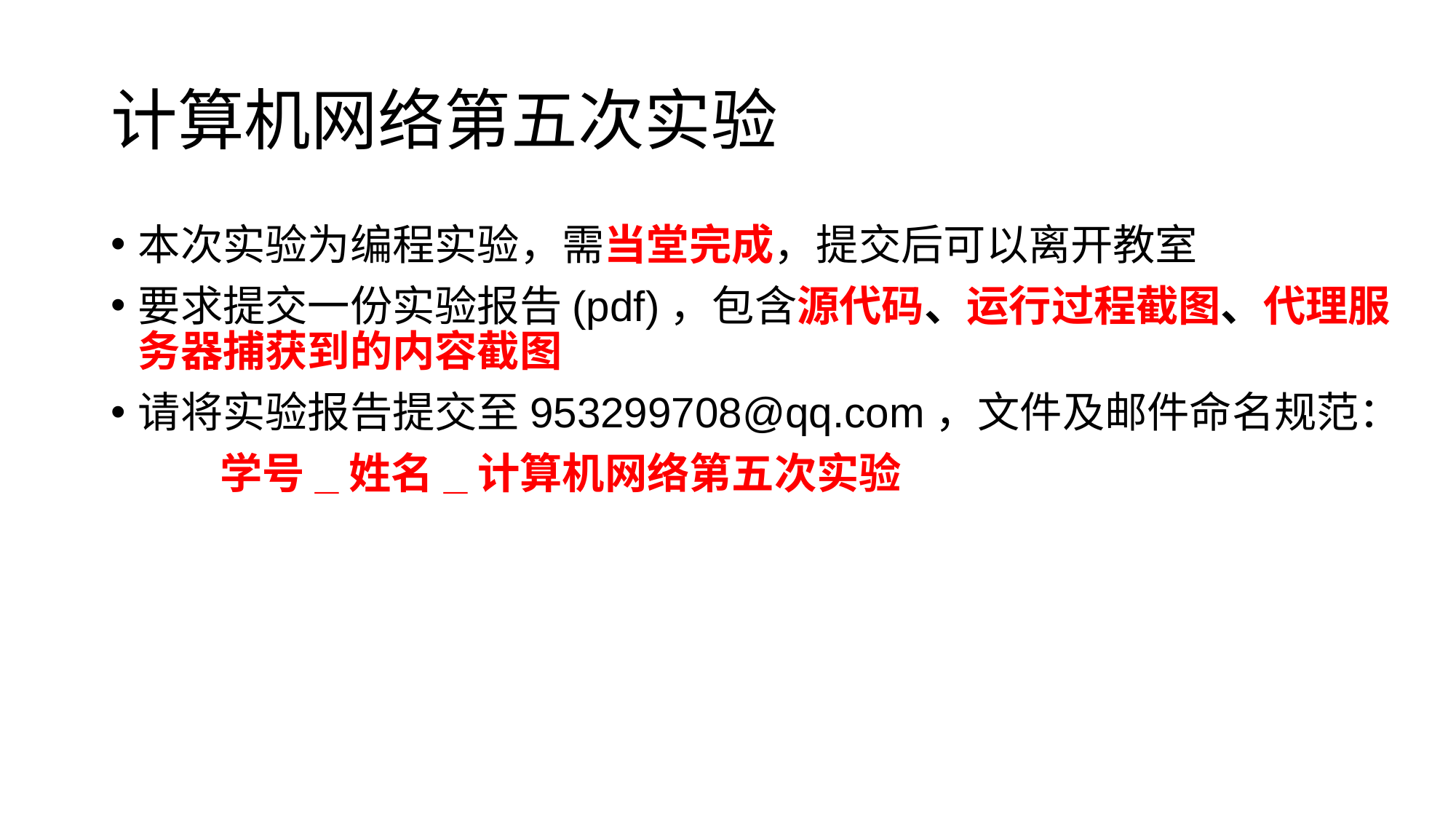

# 计算机网络第五次实验
本次实验为编程实验，需当堂完成，提交后可以离开教室
要求提交一份实验报告(pdf)，包含源代码、运行过程截图、代理服务器捕获到的内容截图
请将实验报告提交至953299708@qq.com，文件及邮件命名规范：
	学号_姓名_计算机网络第五次实验